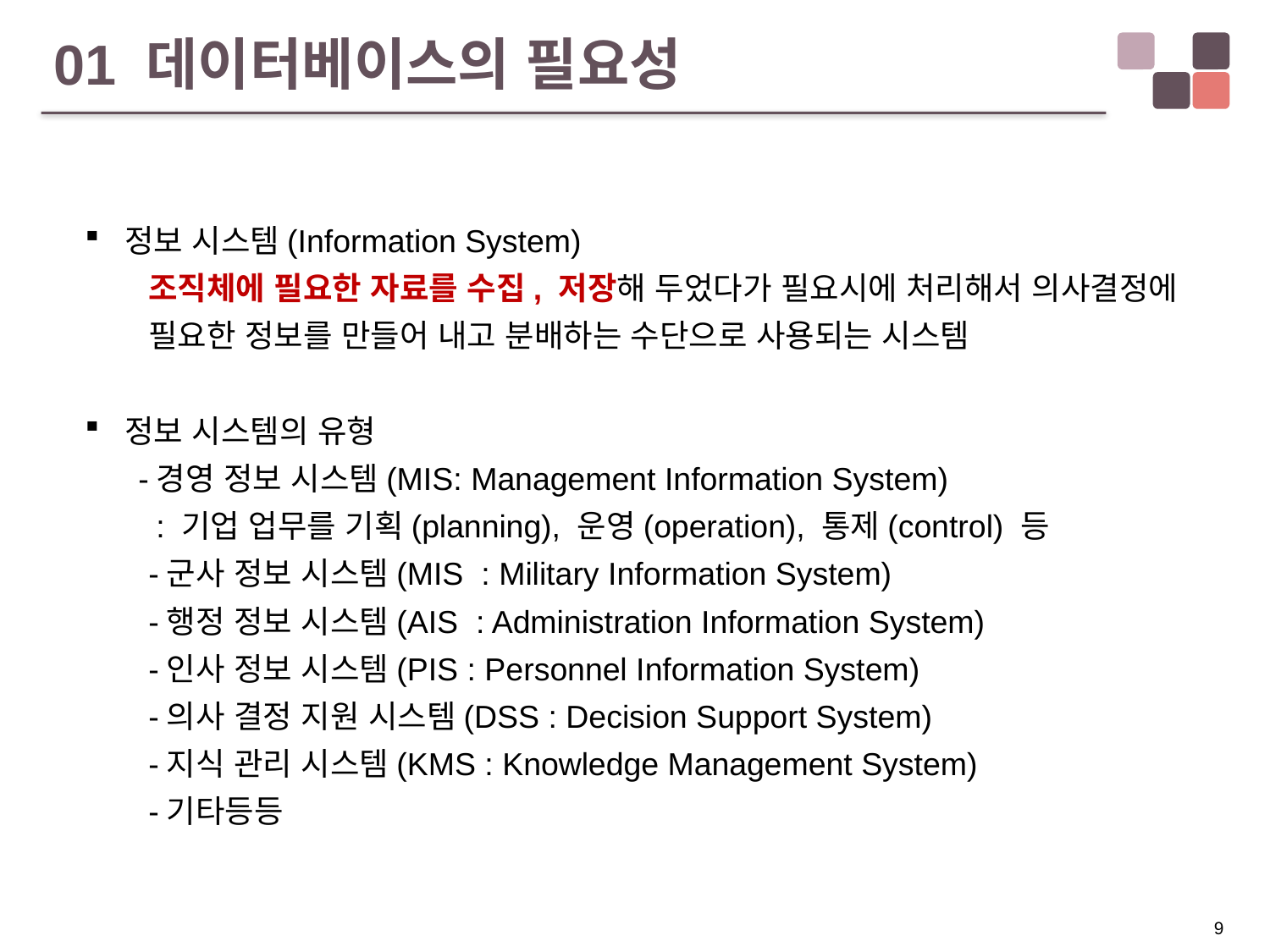

# 01 데이터베이스의 필요성
정보 시스템(Information System)
조직체에 필요한 자료를 수집, 저장해 두었다가 필요시에 처리해서 의사결정에 필요한 정보를 만들어 내고 분배하는 수단으로 사용되는 시스템

정보 시스템의 유형
      -경영 정보 시스템(MIS: Management Information System)
        : 기업 업무를 기획(planning), 운영(operation), 통제(control) 등
-군사 정보 시스템(MIS  : Military Information System)
-행정 정보 시스템(AIS  : Administration Information System)
-인사 정보 시스템(PIS : Personnel Information System)
-의사 결정 지원 시스템(DSS : Decision Support System)
-지식 관리 시스템(KMS : Knowledge Management System)
-기타등등